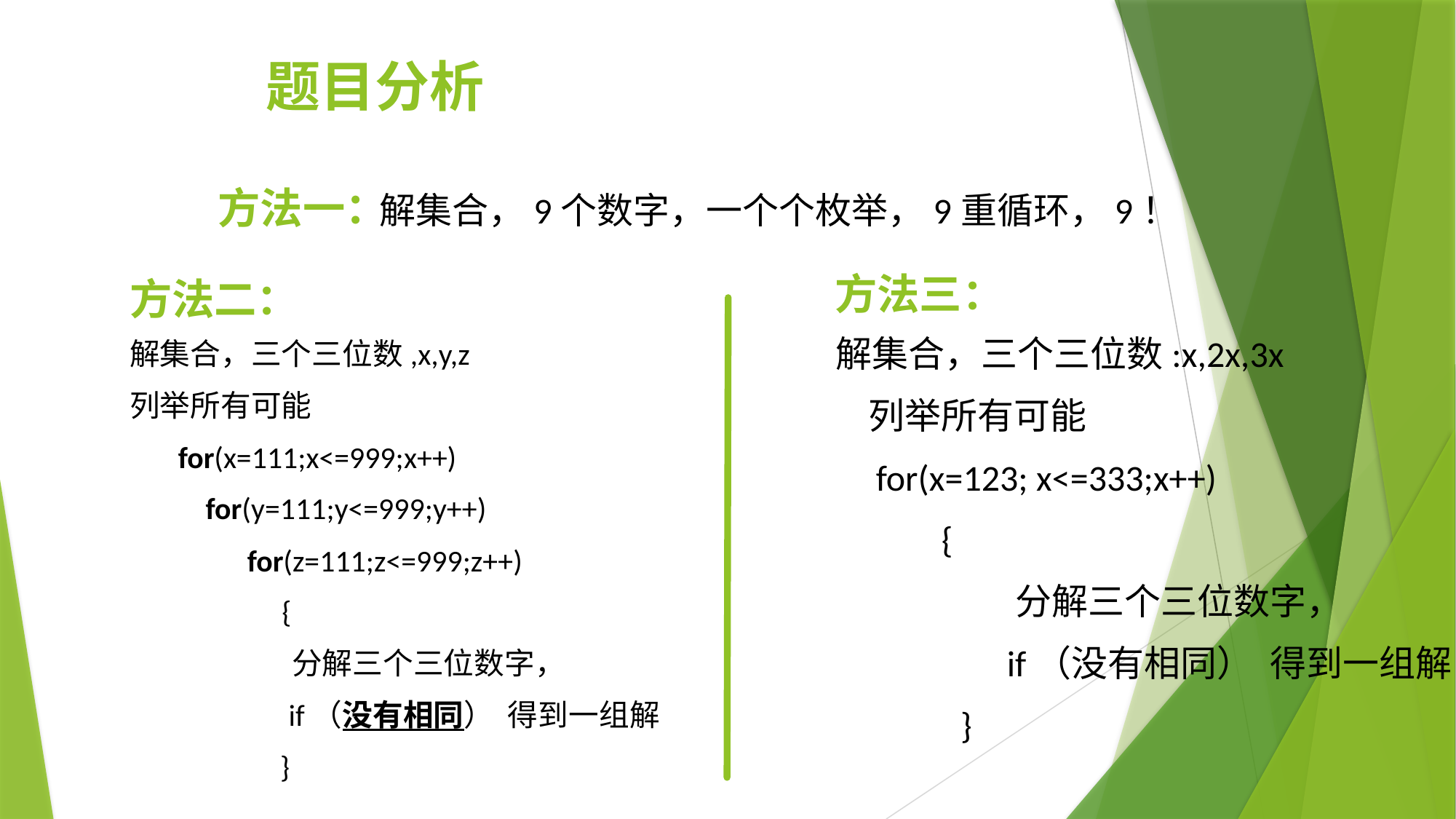

# 题目分析
方法一：
解集合，9个数字，一个个枚举，9重循环，9！
方法三：
方法二：
 解集合，三个三位数:x,2x,3x
     列举所有可能
       for(x=123; x<=333;x++)
               {
                       分解三个三位数字，
                       if（没有相同）  得到一组解
	    }
解集合，三个三位数,x,y,z
列举所有可能
       for(x=111;x<=999;x++)
           for(y=111;y<=999;y++)
                 for(z=111;z<=999;z++)
                      {
                       分解三个三位数字，
                       if（没有相同）  得到一组解
	      }